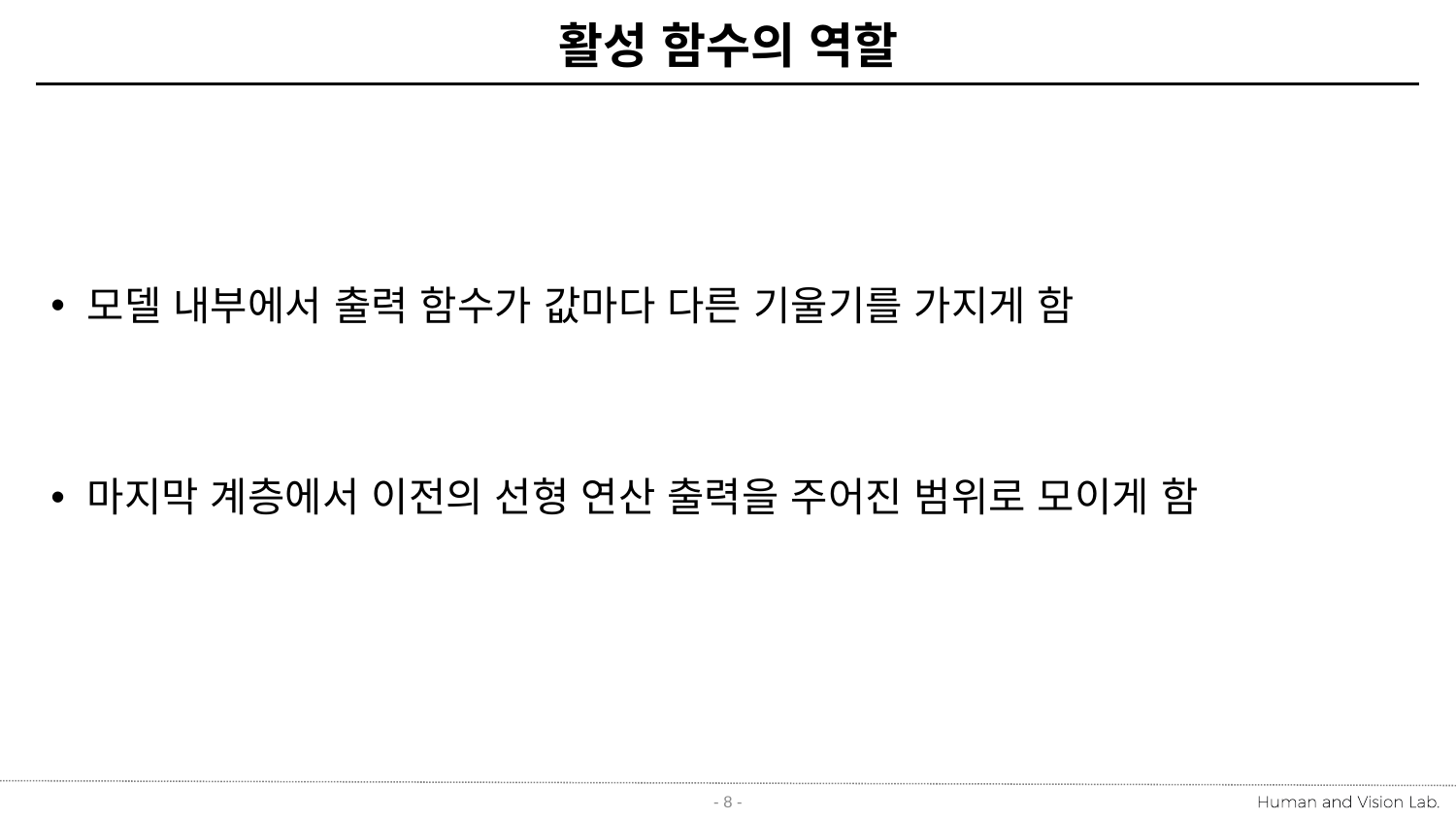

# 활성 함수의 역할
모델 내부에서 출력 함수가 값마다 다른 기울기를 가지게 함

마지막 계층에서 이전의 선형 연산 출력을 주어진 범위로 모이게 함
- 8 -